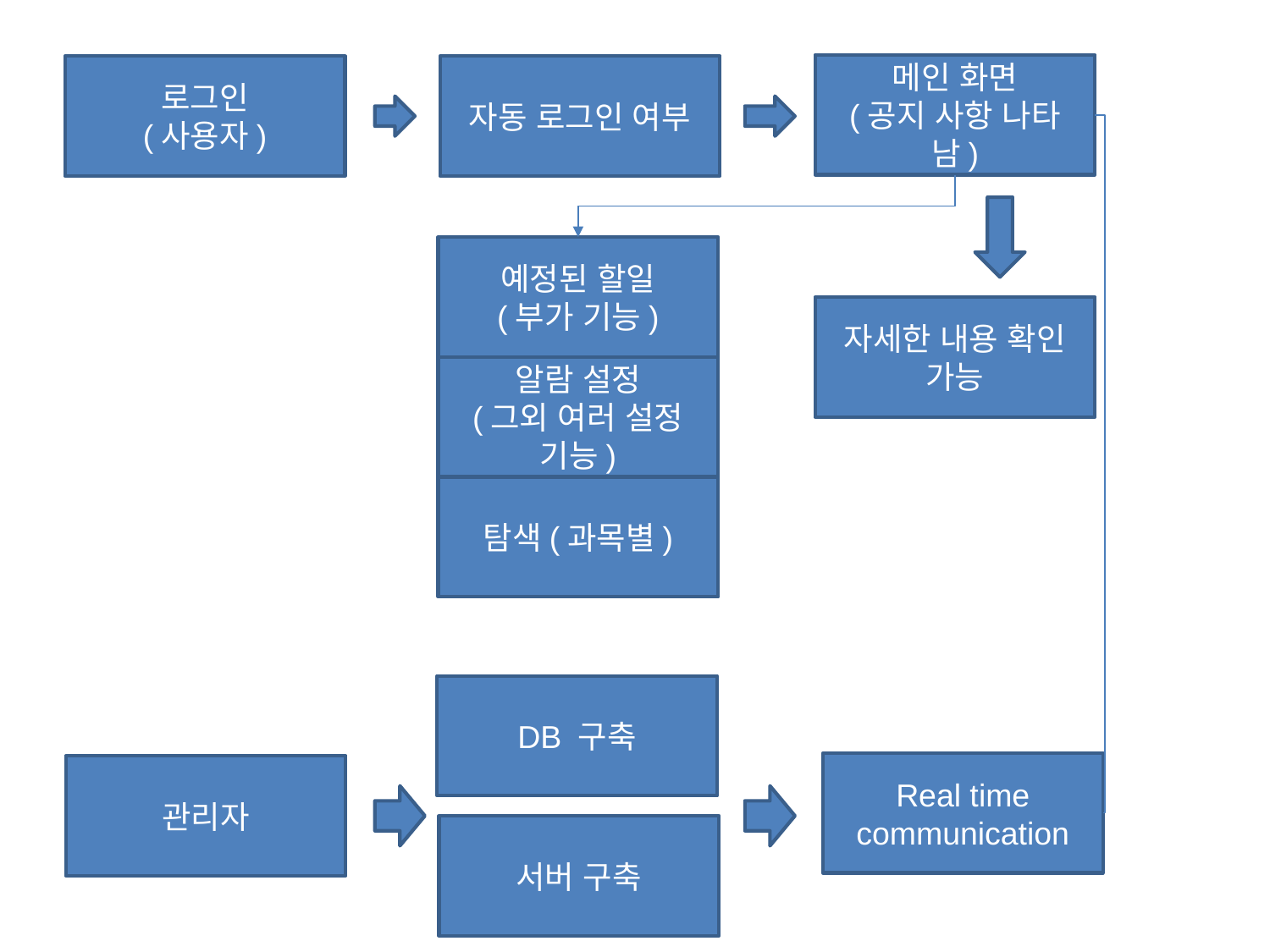

메인 화면
(공지 사항 나타남)
로그인
(사용자)
자동 로그인 여부

예정된 할일
(부가 기능)
자세한 내용 확인
가능
알람 설정
(그외 여러 설정 기능)
탐색(과목별)
DB 구축
Real time communication
관리자

서버 구축